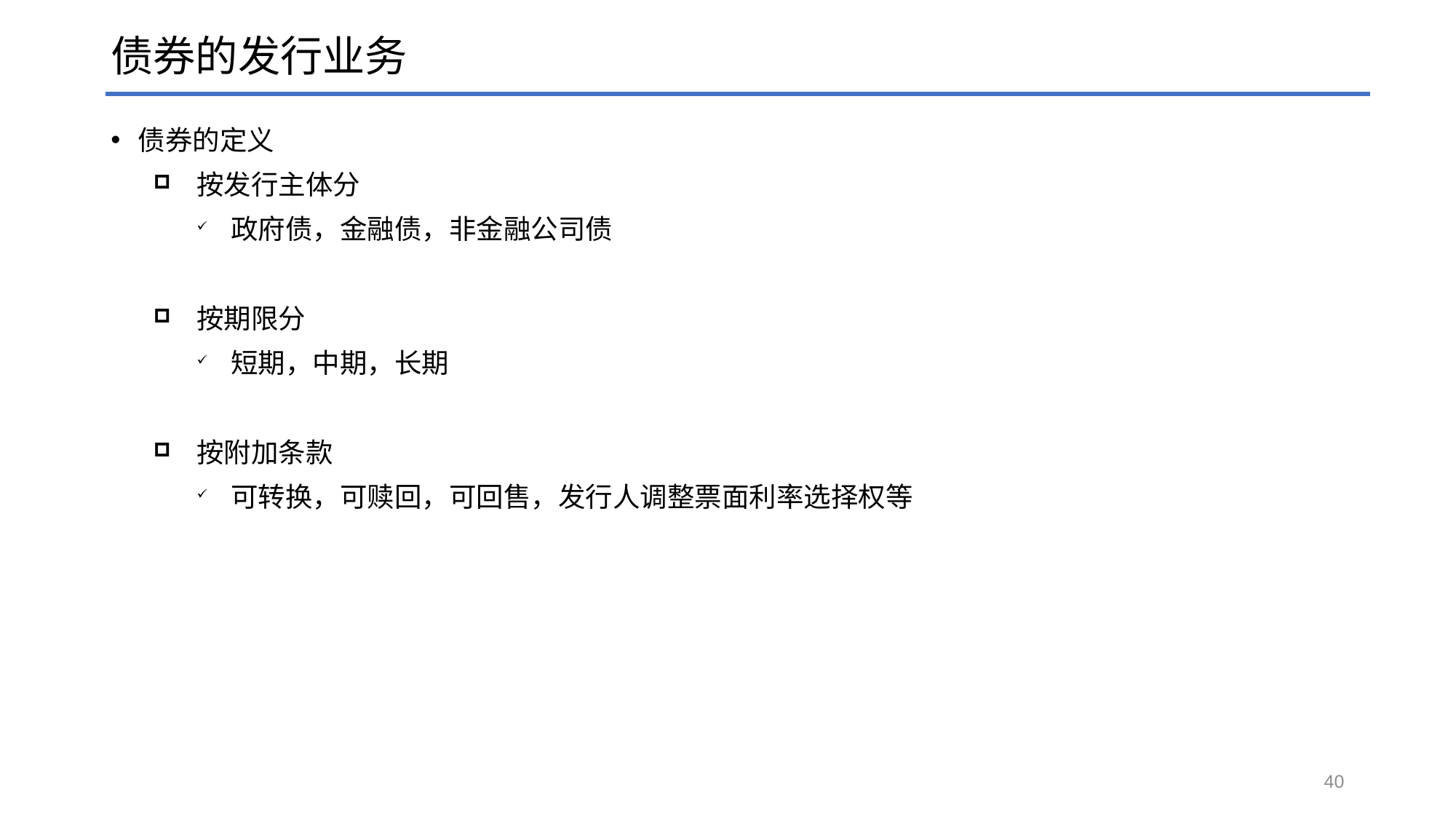

# 债券的发行业务
债券的定义
按发行主体分
政府债，金融债，非金融公司债

按期限分
短期，中期，长期

按附加条款
可转换，可赎回，可回售，发行人调整票面利率选择权等
40